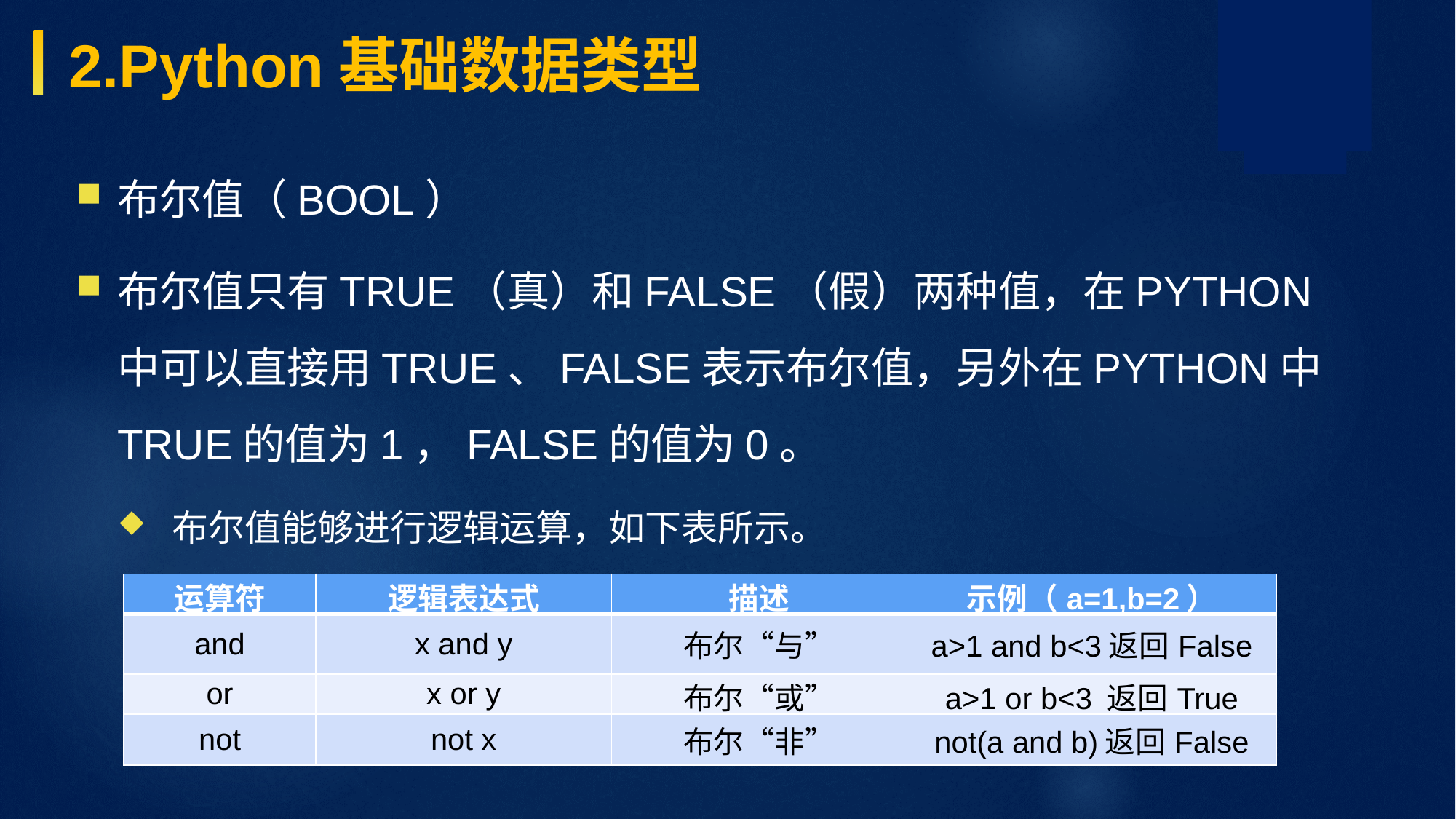

2.Python基础数据类型
布尔值（bool）
布尔值只有True（真）和False（假）两种值，在Python中可以直接用True、False表示布尔值，另外在Python中True的值为1，False的值为0。
布尔值能够进行逻辑运算，如下表所示。
| 运算符 | 逻辑表达式 | 描述 | 示例（a=1,b=2） |
| --- | --- | --- | --- |
| and | x and y | 布尔“与” | a>1 and b<3返回False |
| or | x or y | 布尔“或” | a>1 or b<3 返回True |
| not | not x | 布尔“非” | not(a and b)返回False |